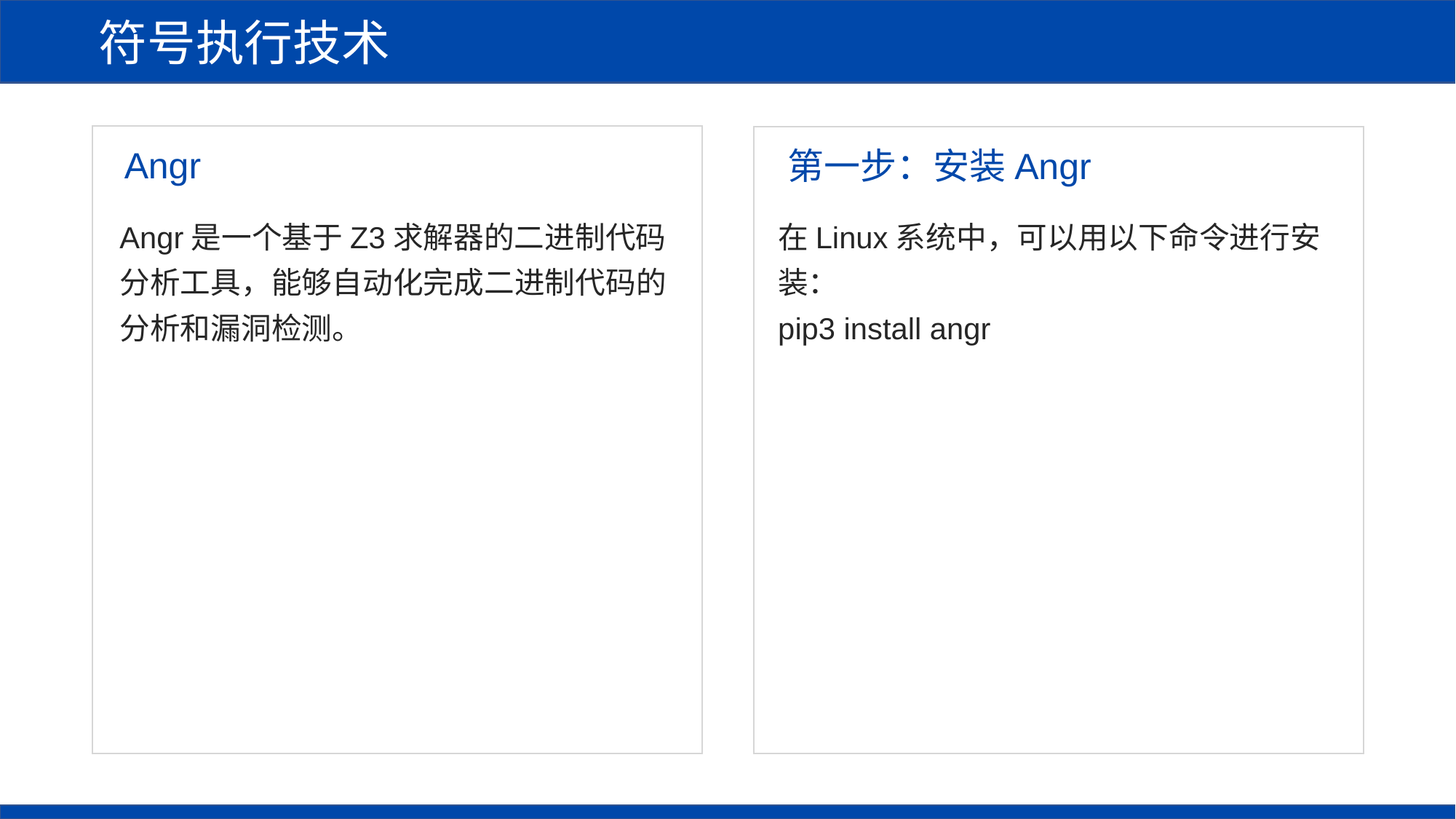

符号执行技术

Angr
第一步：安装Angr
Angr是一个基于Z3求解器的二进制代码分析工具，能够自动化完成二进制代码的分析和漏洞检测。
在Linux系统中，可以用以下命令进行安装：
pip3 install angr